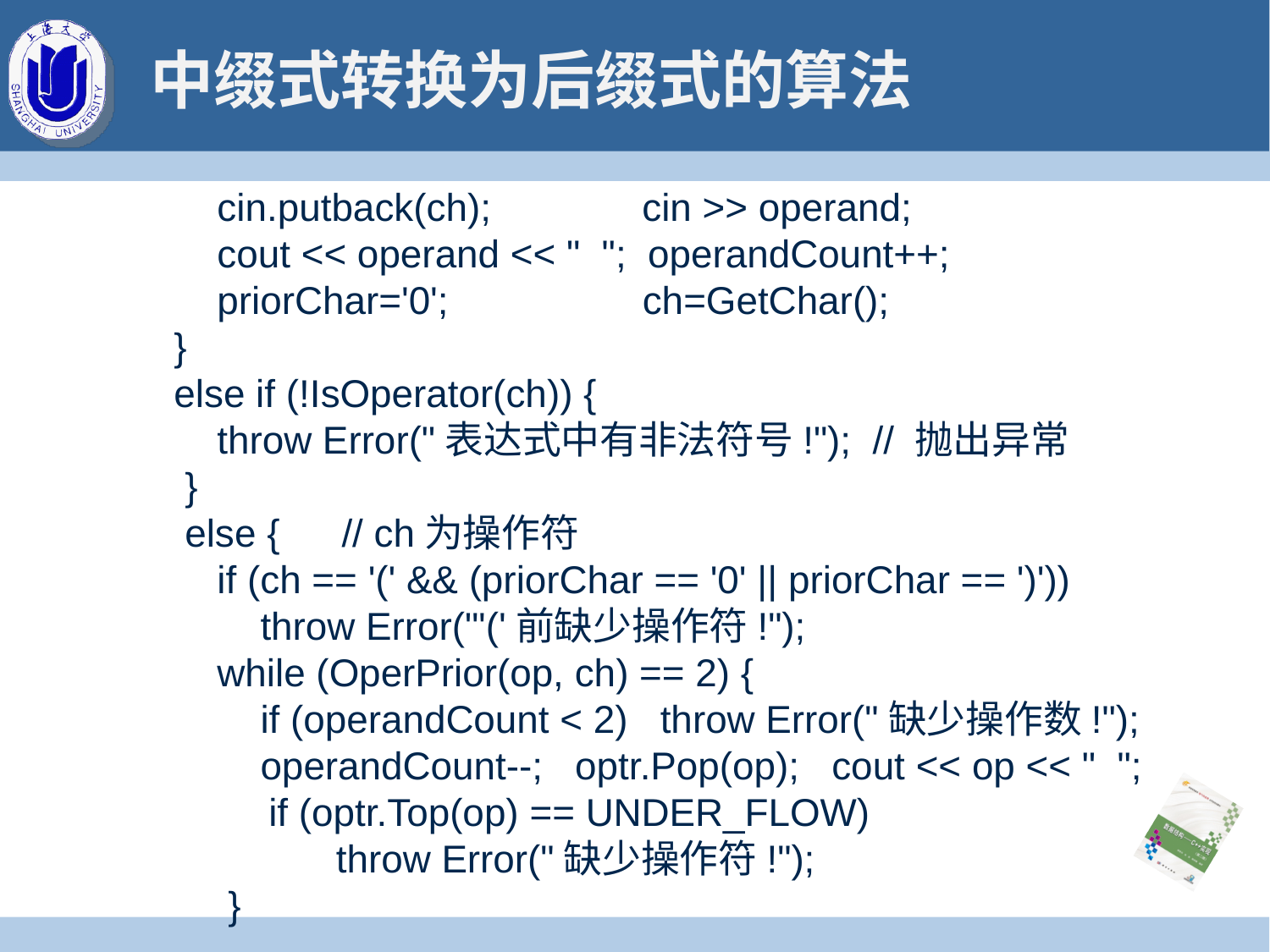

# 中缀式转换为后缀式的算法
            cin.putback(ch);              cin >> operand;
            cout << operand << "  ";  operandCount++;
            priorChar='0';                  ch=GetChar();
        }
        else if (!IsOperator(ch)) {
            throw Error("表达式中有非法符号!");  // 抛出异常
         }
         else {	// ch为操作符
            if (ch == '(' && (priorChar == '0' || priorChar == ')'))
                throw Error("'('前缺少操作符!");
            while (OperPrior(op, ch) == 2) {
                if (operandCount < 2)   throw Error("缺少操作数!");
                operandCount--;   optr.Pop(op);   cout << op << "  ";
	     if (optr.Top(op) == UNDER_FLOW)
                       throw Error("缺少操作符!");
             }